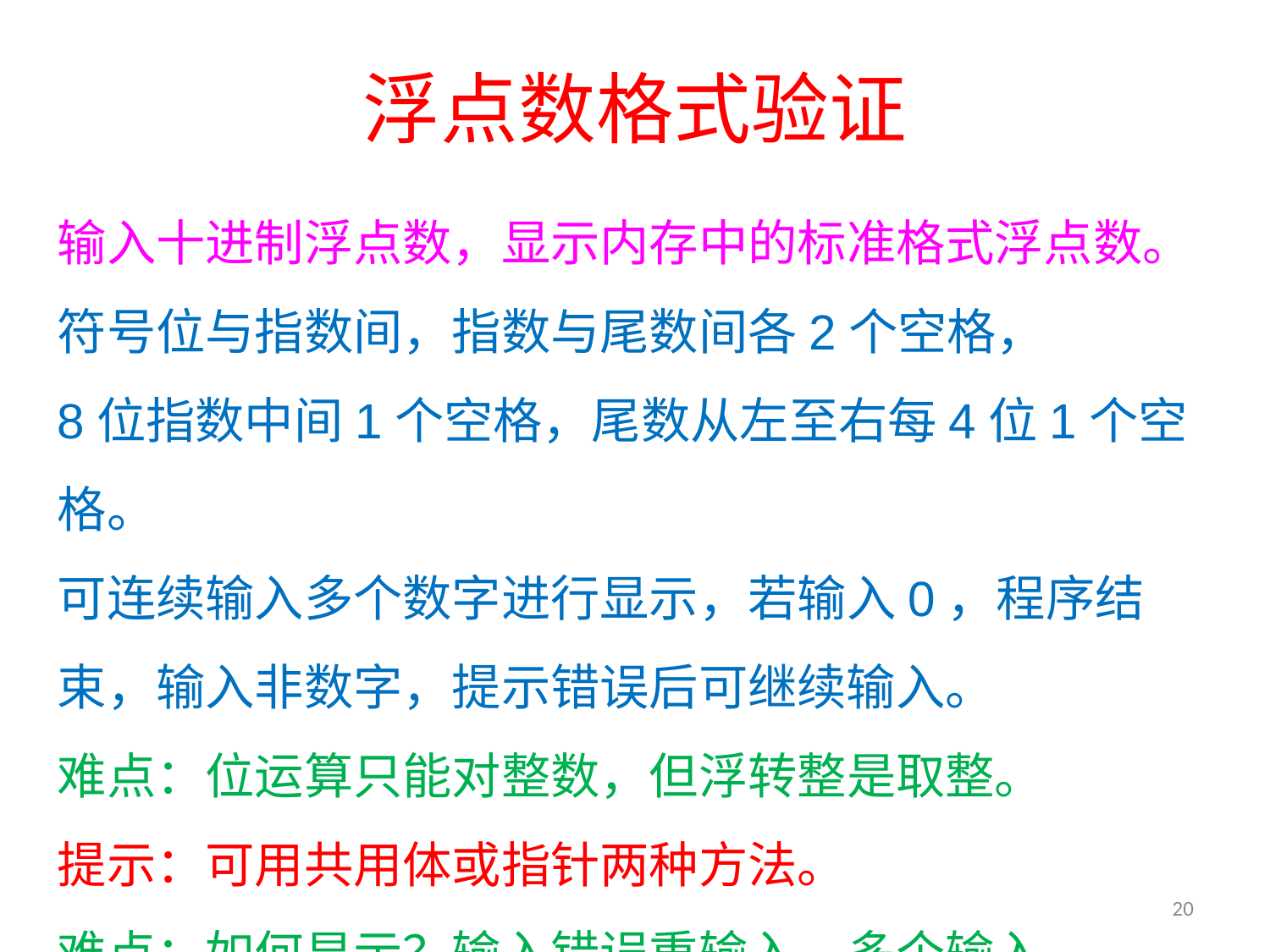

# 浮点数格式验证
输入十进制浮点数，显示内存中的标准格式浮点数。
符号位与指数间，指数与尾数间各2个空格，
8位指数中间1个空格，尾数从左至右每4位1个空格。
可连续输入多个数字进行显示，若输入0，程序结束，输入非数字，提示错误后可继续输入。
难点：位运算只能对整数，但浮转整是取整。
提示：可用共用体或指针两种方法。
难点：如何显示？输入错误重输入、多个输入。
20